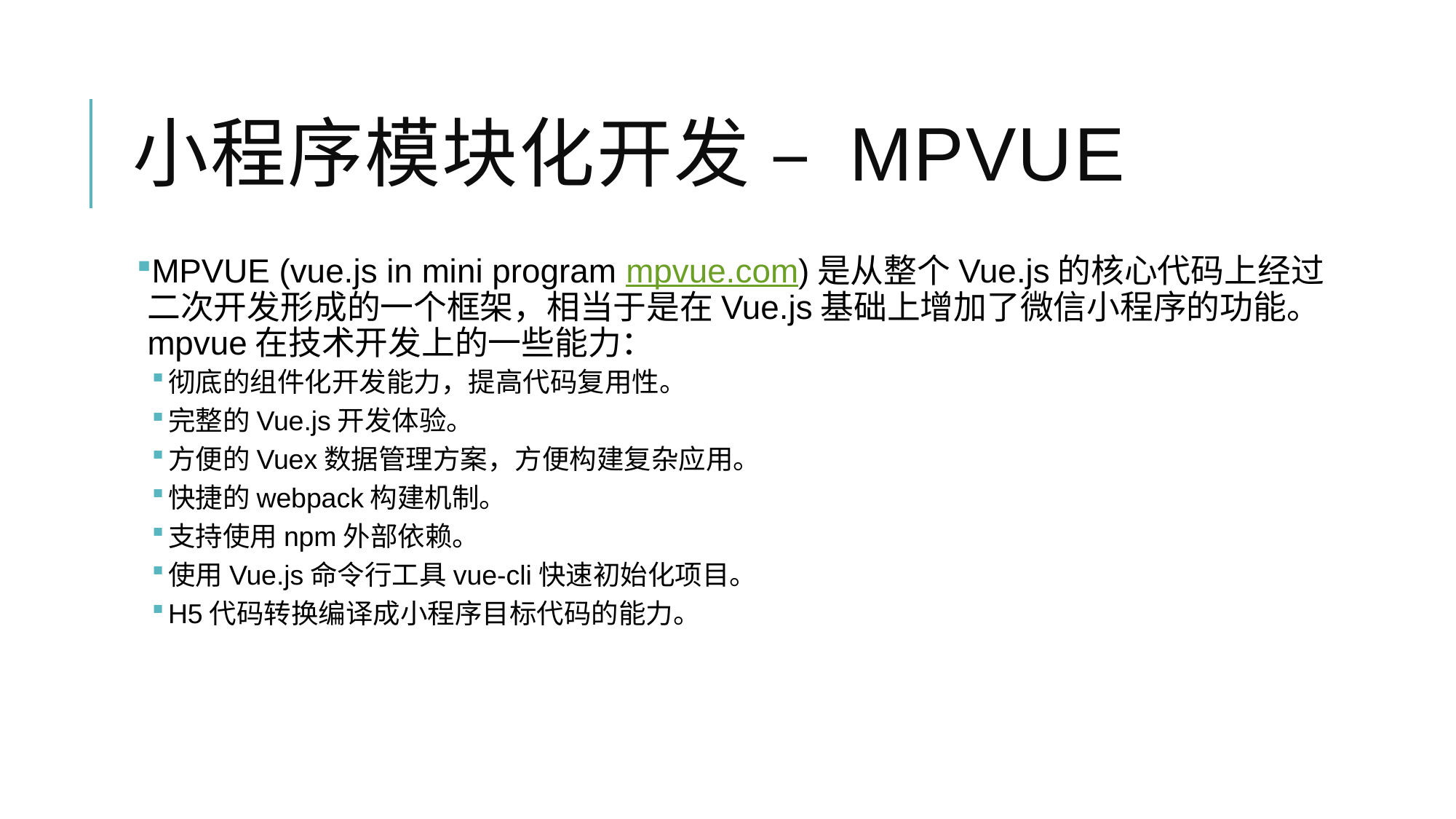

# 小程序模块化开发 – MPVUE
MPVUE (vue.js in mini program mpvue.com)是从整个Vue.js的核心代码上经过二次开发形成的一个框架，相当于是在Vue.js基础上增加了微信小程序的功能。mpvue在技术开发上的一些能力：
彻底的组件化开发能力，提高代码复用性。
完整的Vue.js开发体验。
方便的Vuex数据管理方案，方便构建复杂应用。
快捷的webpack构建机制。
支持使用npm外部依赖。
使用Vue.js命令行工具vue-cli快速初始化项目。
H5代码转换编译成小程序目标代码的能力。